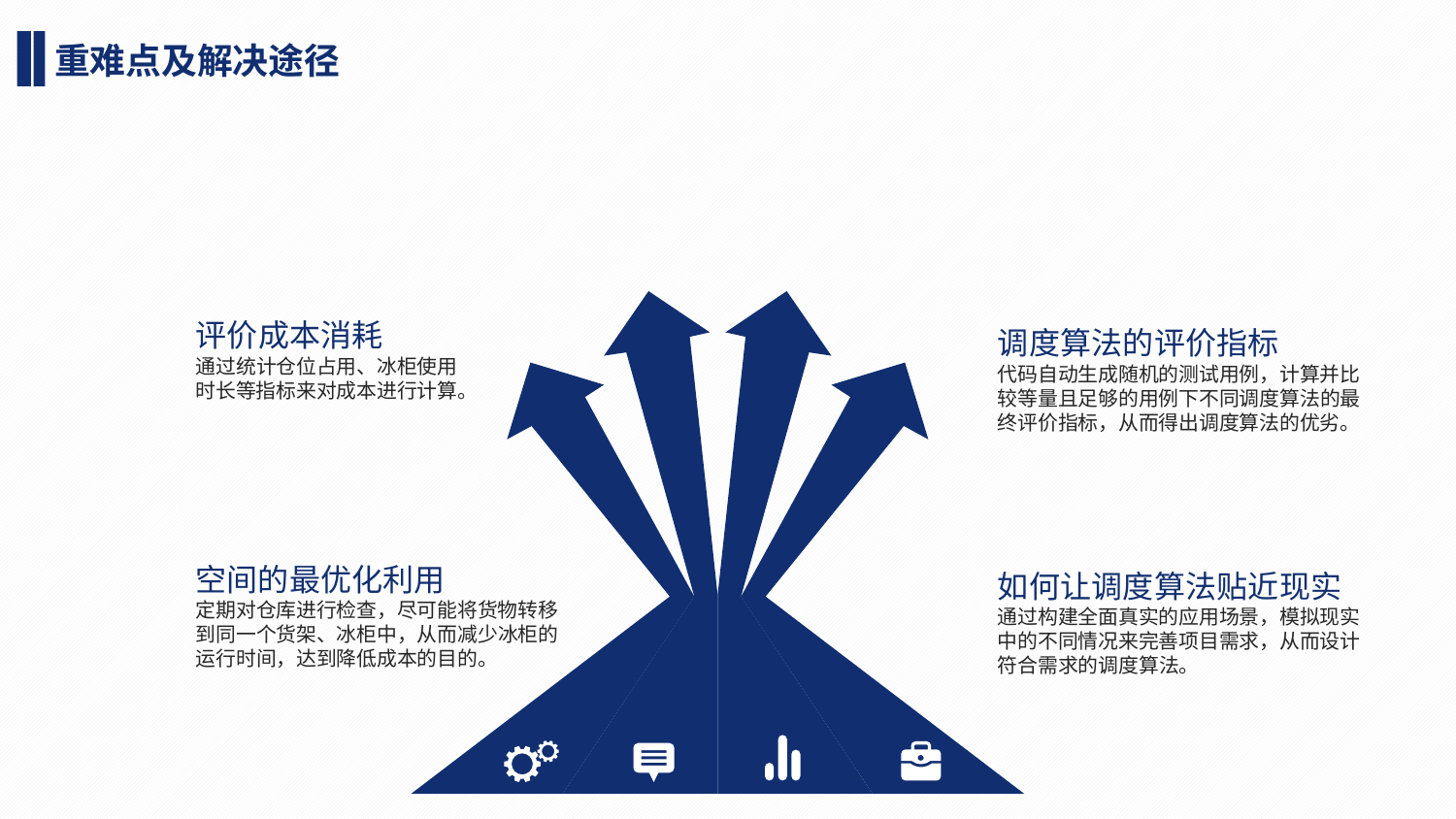

重难点及解决途径

评价成本消耗
通过统计仓位占用、冰柜使用时长等指标来对成本进行计算。
调度算法的评价指标
代码自动生成随机的测试用例，计算并比较等量且足够的用例下不同调度算法的最终评价指标，从而得出调度算法的优劣。

空间的最优化利用
定期对仓库进行检查，尽可能将货物转移到同一个货架、冰柜中，从而减少冰柜的运行时间，达到降低成本的目的。
如何让调度算法贴近现实
通过构建全面真实的应用场景，模拟现实中的不同情况来完善项目需求，从而设计符合需求的调度算法。